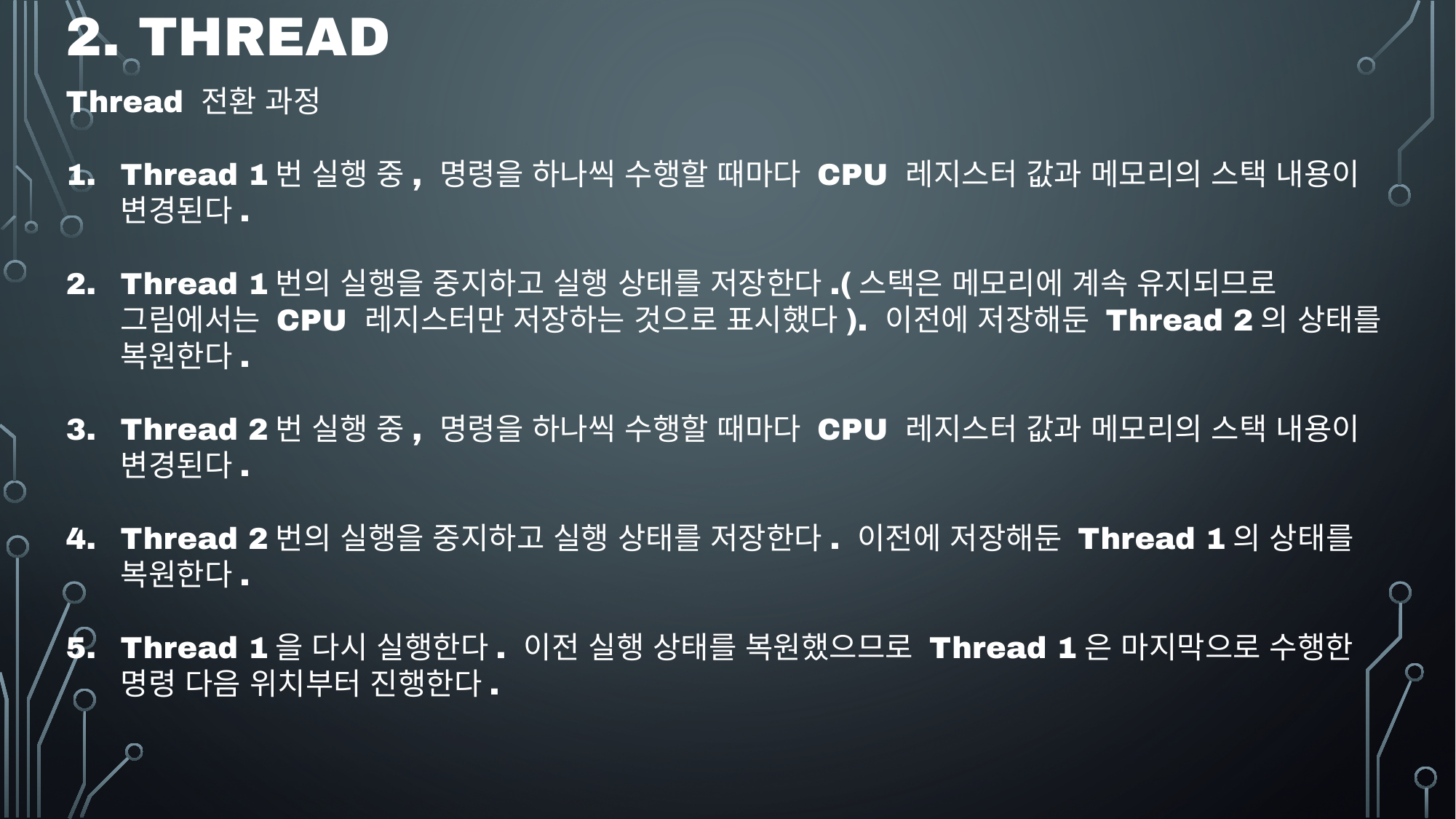

# 2. Thread
Thread 전환 과정

Thread 1번 실행 중, 명령을 하나씩 수행할 때마다 CPU 레지스터 값과 메모리의 스택 내용이 변경된다.

Thread 1번의 실행을 중지하고 실행 상태를 저장한다.(스택은 메모리에 계속 유지되므로 그림에서는 CPU 레지스터만 저장하는 것으로 표시했다). 이전에 저장해둔 Thread 2의 상태를 복원한다.

Thread 2번 실행 중, 명령을 하나씩 수행할 때마다 CPU 레지스터 값과 메모리의 스택 내용이 변경된다.

Thread 2번의 실행을 중지하고 실행 상태를 저장한다. 이전에 저장해둔 Thread 1의 상태를 복원한다.

Thread 1을 다시 실행한다. 이전 실행 상태를 복원했으므로 Thread 1은 마지막으로 수행한 명령 다음 위치부터 진행한다.